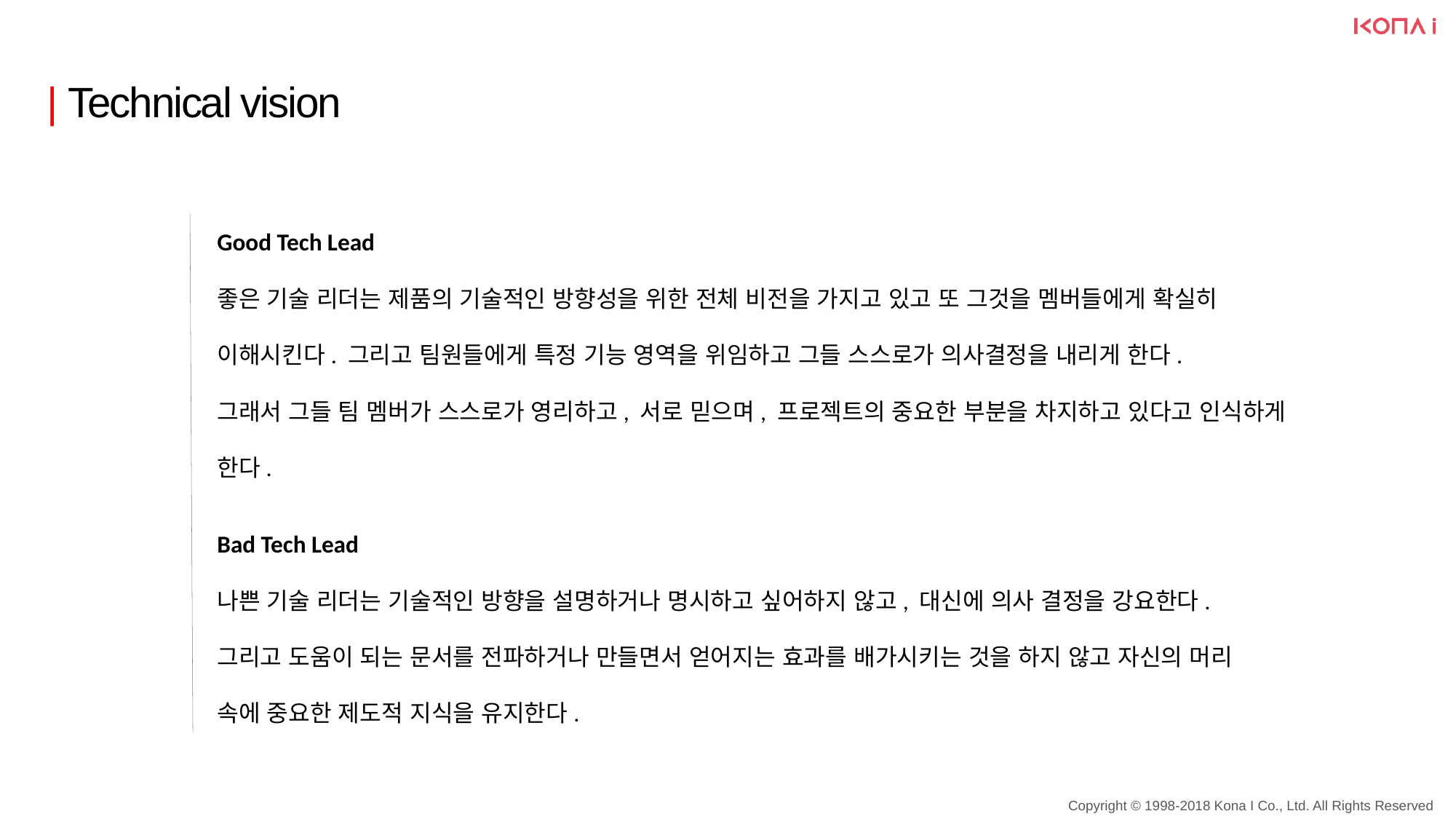

| Technical vision
Good Tech Lead
좋은 기술 리더는 제품의 기술적인 방향성을 위한 전체 비전을 가지고 있고 또 그것을 멤버들에게 확실히
이해시킨다. 그리고 팀원들에게 특정 기능 영역을 위임하고 그들 스스로가 의사결정을 내리게 한다.
그래서 그들 팀 멤버가 스스로가 영리하고, 서로 믿으며, 프로젝트의 중요한 부분을 차지하고 있다고 인식하게 한다.
Bad Tech Lead
나쁜 기술 리더는 기술적인 방향을 설명하거나 명시하고 싶어하지 않고, 대신에 의사 결정을 강요한다.
그리고 도움이 되는 문서를 전파하거나 만들면서 얻어지는 효과를 배가시키는 것을 하지 않고 자신의 머리
속에 중요한 제도적 지식을 유지한다.